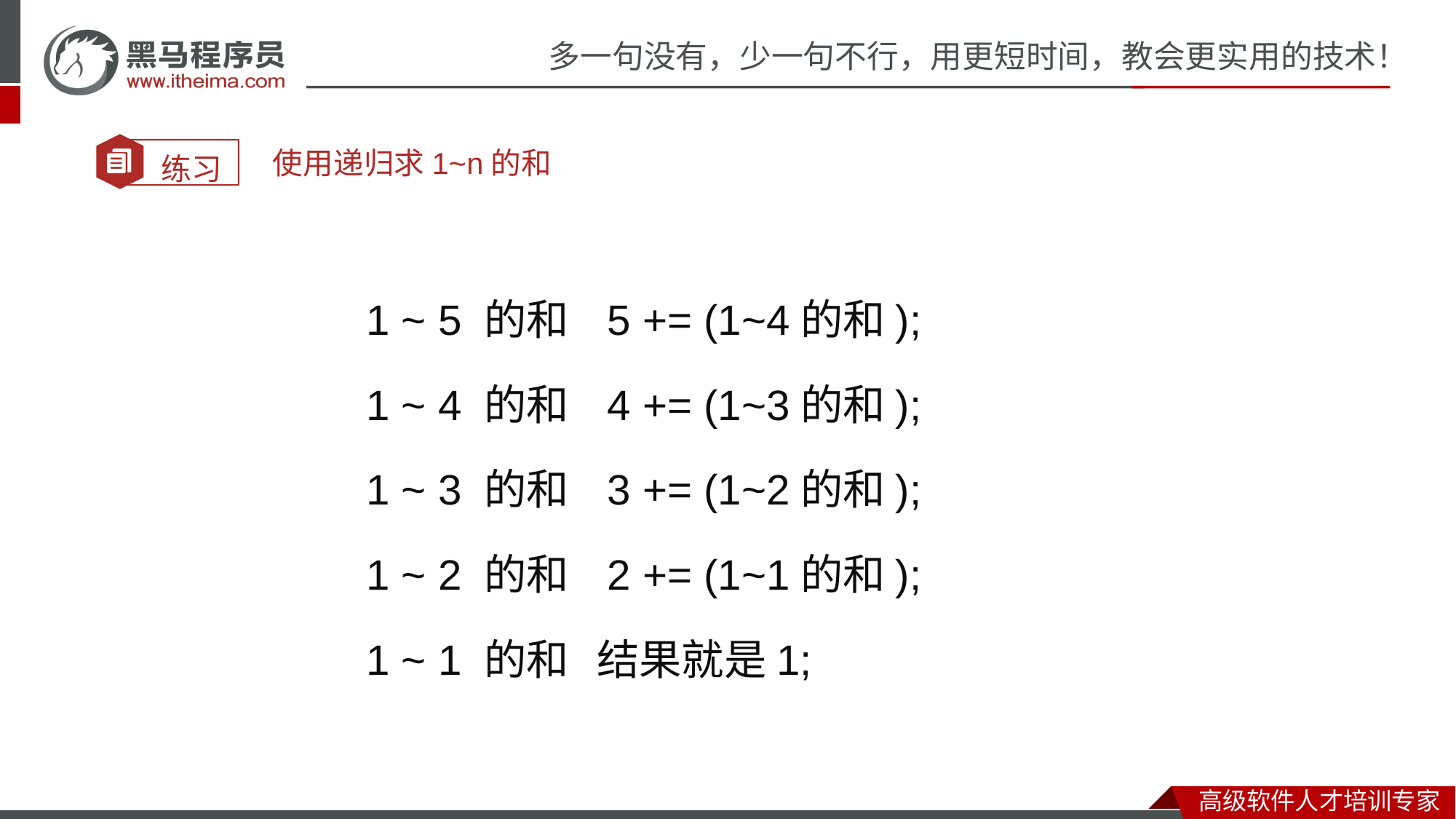

使用递归求1~n的和

1 ~ 5 的和   5 += (1~4的和);
1 ~ 4 的和   4 += (1~3的和);
1 ~ 3 的和   3 += (1~2的和);
1 ~ 2 的和   2 += (1~1的和);
1 ~ 1 的和   结果就是1;